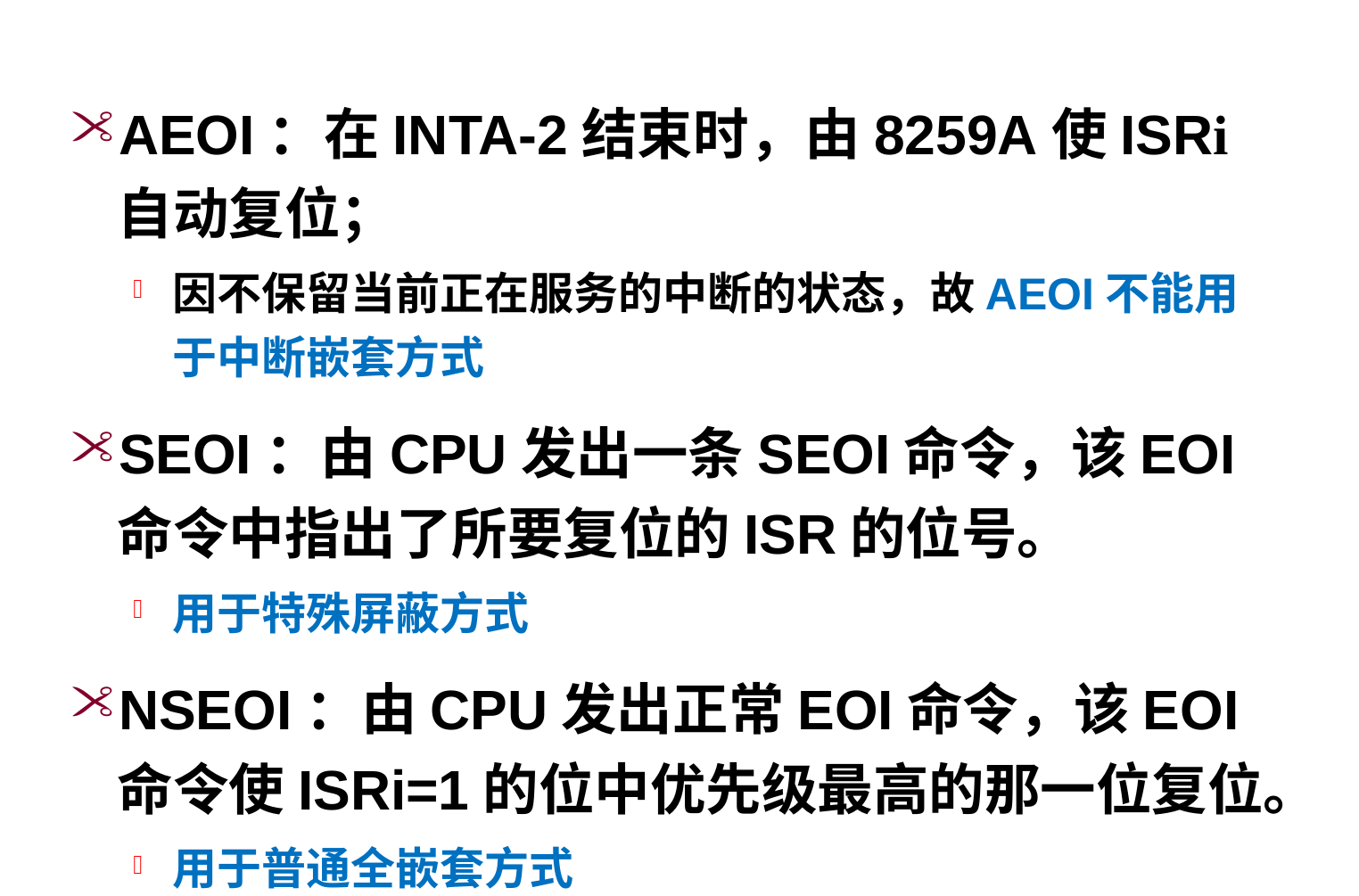

#
AEOI：在INTA-2结束时，由8259A使ISRi自动复位；
因不保留当前正在服务的中断的状态，故AEOI不能用于中断嵌套方式
SEOI：由CPU发出一条SEOI命令，该EOI命令中指出了所要复位的ISR的位号。
用于特殊屏蔽方式
NSEOI：由CPU发出正常EOI命令，该EOI命令使ISRi=1的位中优先级最高的那一位复位。
用于普通全嵌套方式